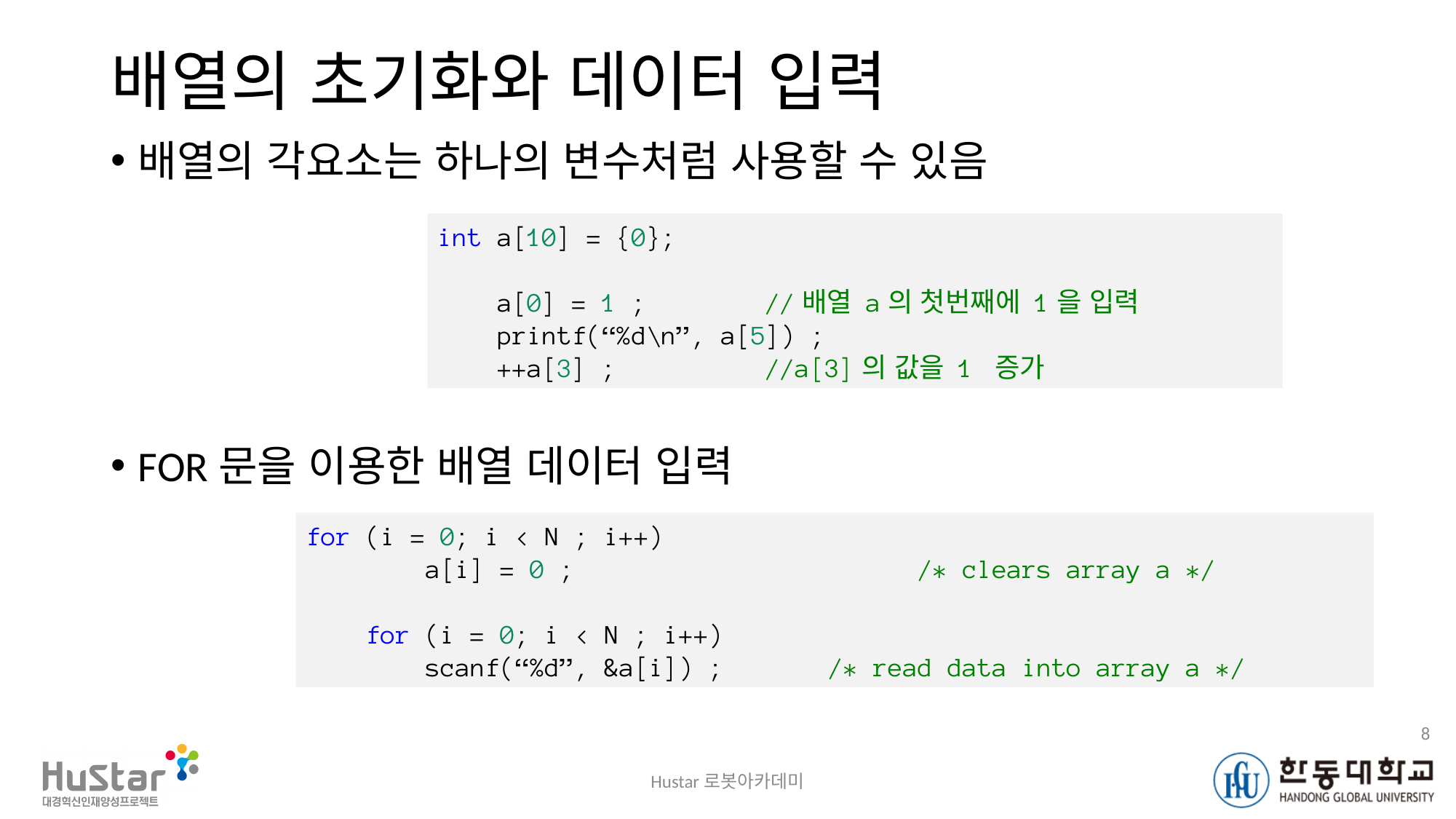

# 배열의 초기화와 데이터 입력
배열의 각요소는 하나의 변수처럼 사용할 수 있음

FOR문을 이용한 배열 데이터 입력
int a[10] = {0};
    a[0] = 1 ;     	//배열 a의 첫번째에 1을 입력
    printf(“%d\n”, a[5]) ;
    ++a[3] ;  		//a[3]의 값을 1 증가
for (i = 0; i < N ; i++)
        a[i] = 0 ;                       /* clears array a */
    for (i = 0; i < N ; i++)
        scanf(“%d”, &a[i]) ;       /* read data into array a */
8
Hustar로봇아카데미